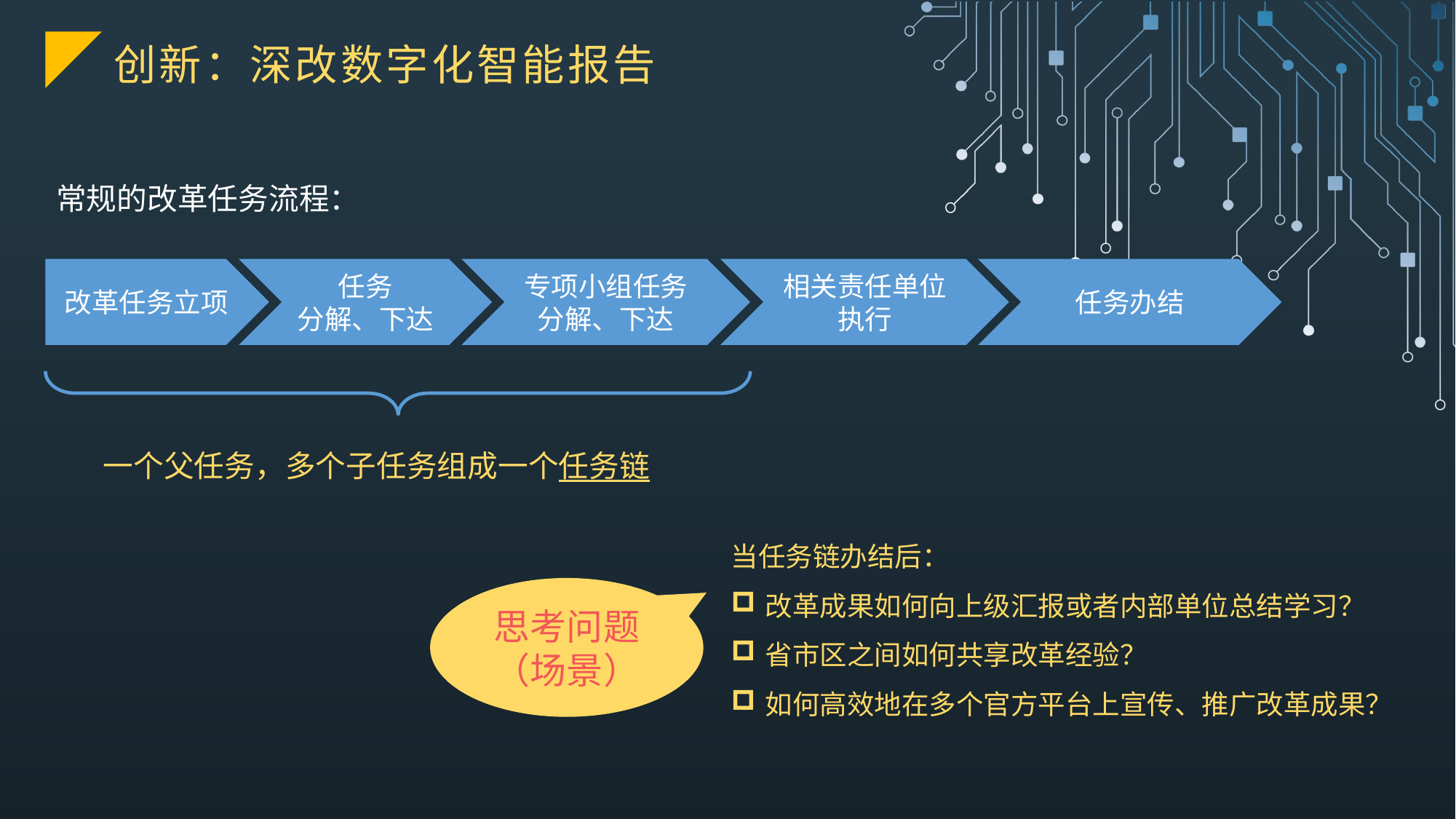

# 创新：深改数字化智能报告

常规的改革任务流程：
改革任务立项
任务
分解、下达
专项小组任务分解、下达
相关责任单位
执行
任务办结
一个父任务，多个子任务组成一个任务链
当任务链办结后：
改革成果如何向上级汇报或者内部单位总结学习？
省市区之间如何共享改革经验？
如何高效地在多个官方平台上宣传、推广改革成果？
思考问题（场景）